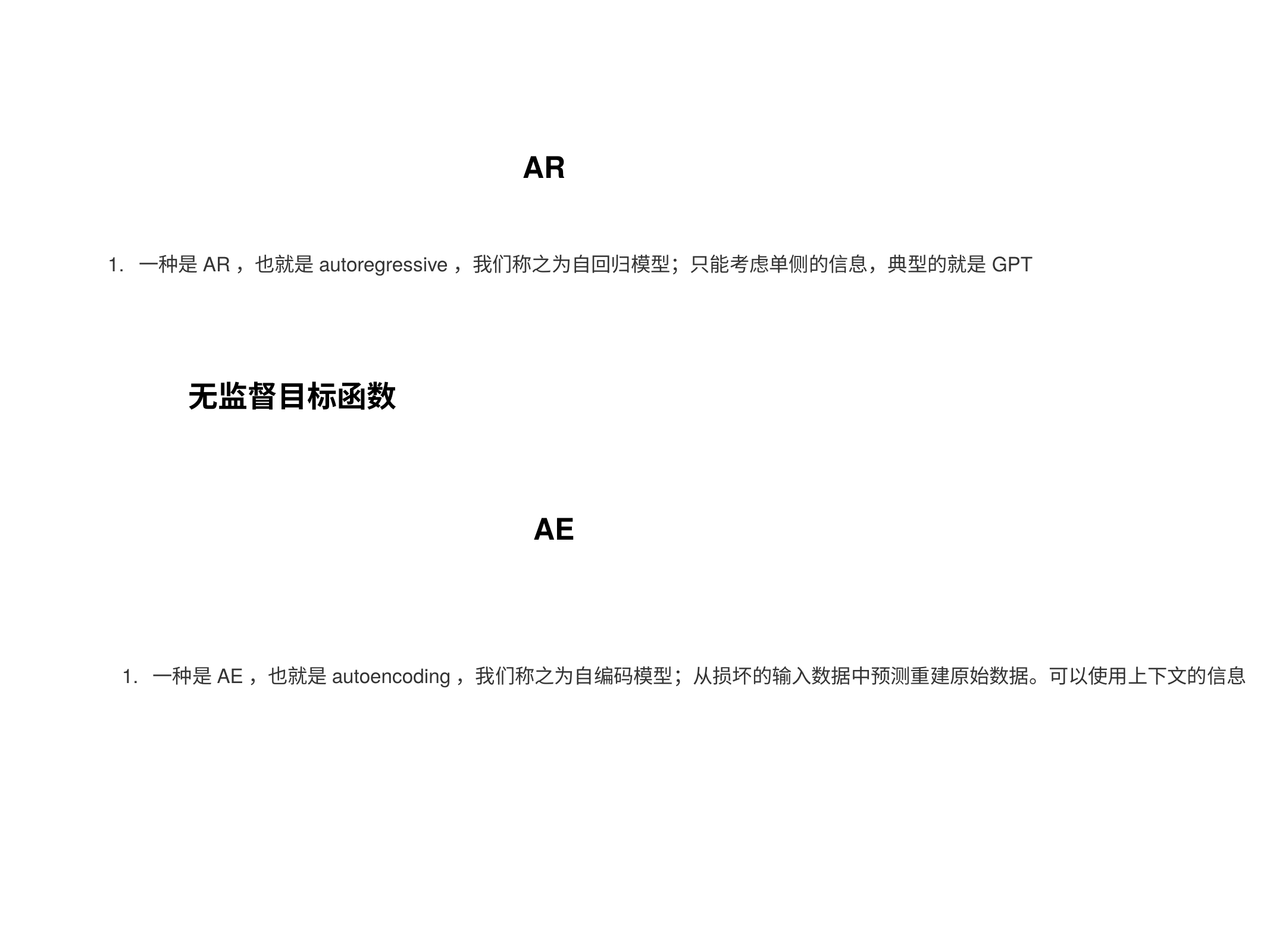

AR
一种是AR，也就是autoregressive，我们称之为自回归模型；只能考虑单侧的信息，典型的就是GPT

无监督目标函数
AE
一种是AE，也就是autoencoding，我们称之为自编码模型；从损坏的输入数据中预测重建原始数据。可以使用上下文的信息